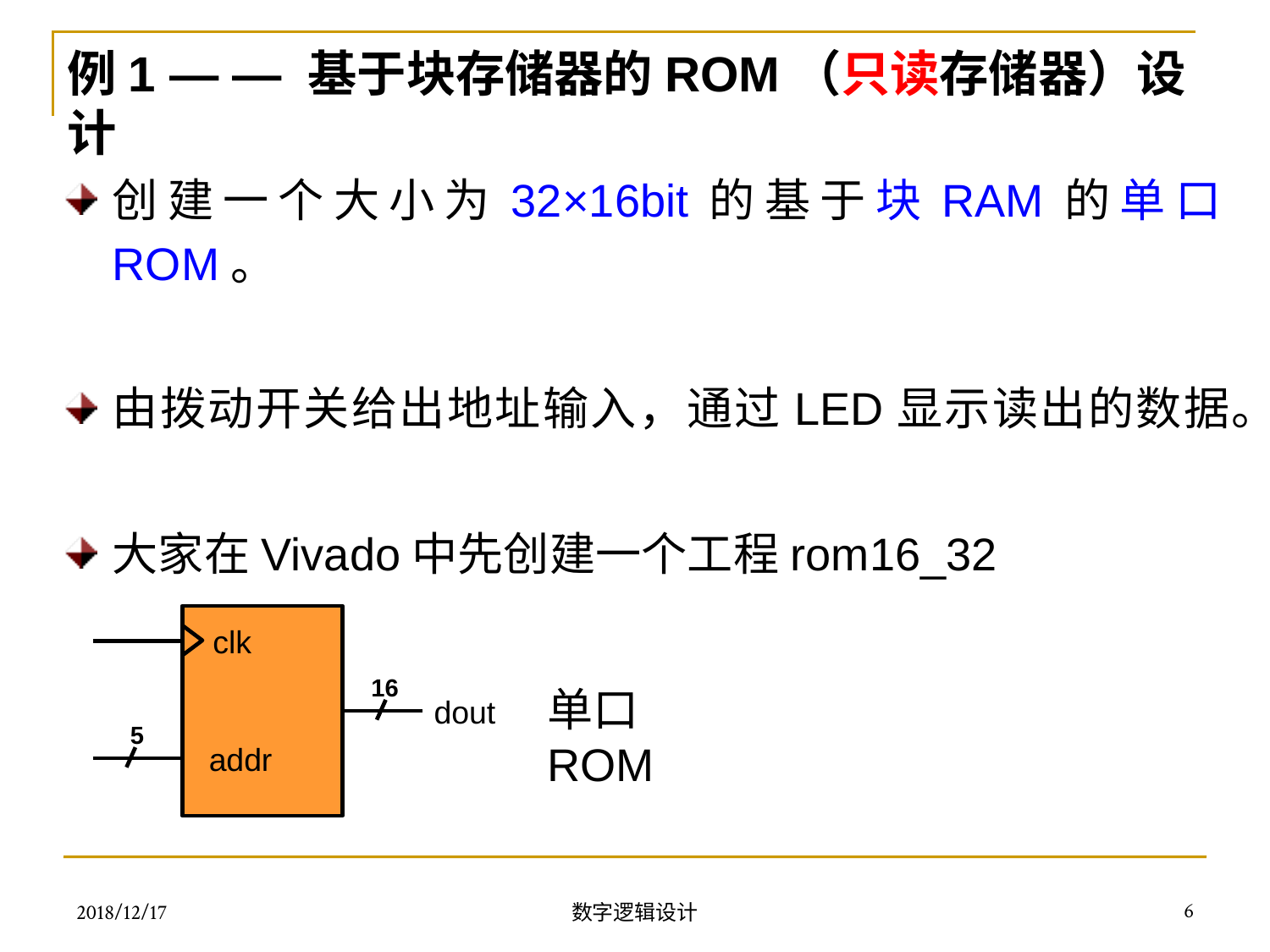

例1 — — 基于块存储器的ROM（只读存储器）设计
创建一个大小为32×16bit的基于块RAM的单口ROM。

由拨动开关给出地址输入，通过LED显示读出的数据。

大家在Vivado中先创建一个工程rom16_32

clk

16
单口ROM
dout
5
addr
2018/12/17
6
数字逻辑设计